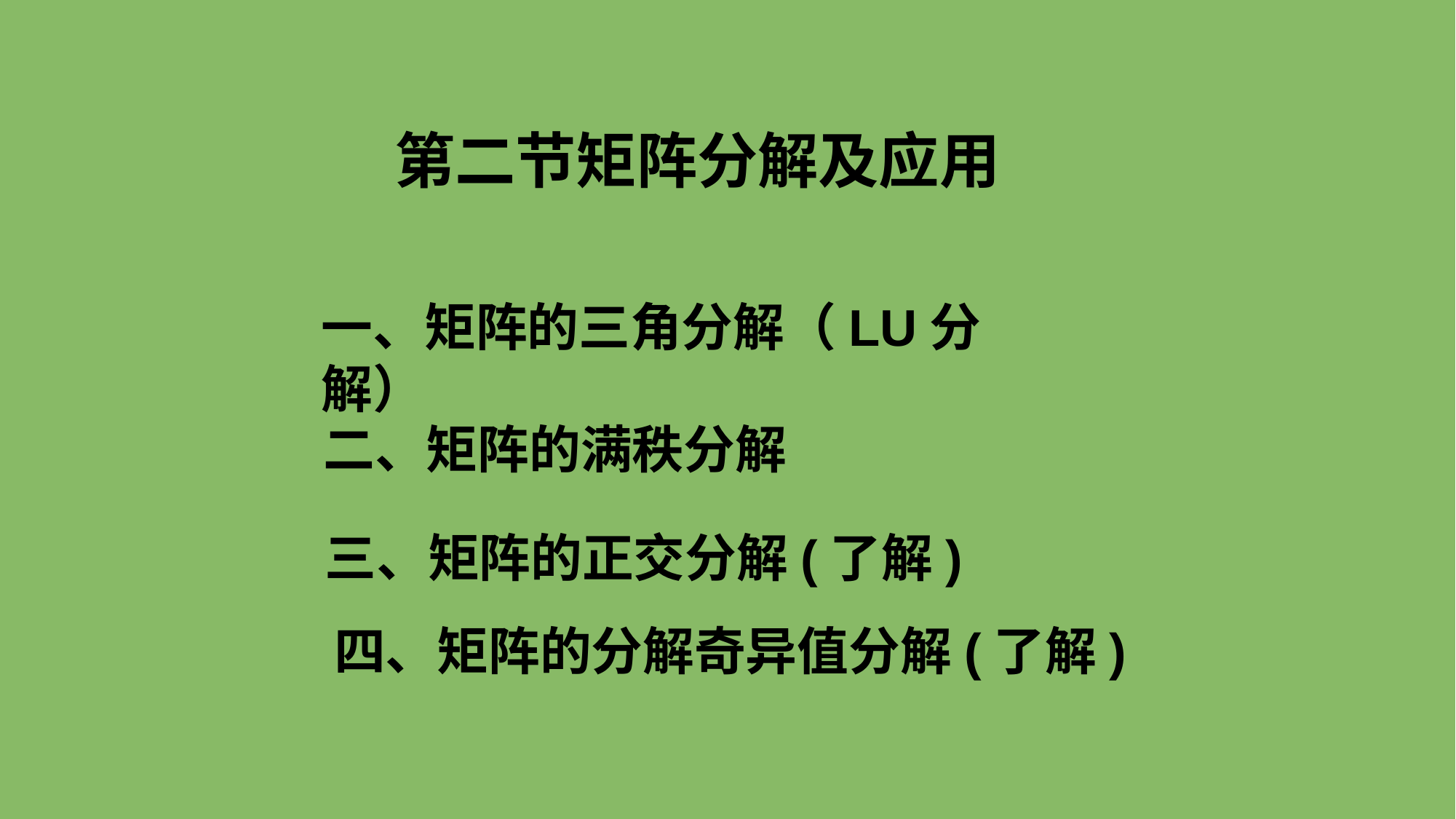

第二节矩阵分解及应用
一、矩阵的三角分解（LU分解）
二、矩阵的满秩分解
三、矩阵的正交分解(了解)
四、矩阵的分解奇异值分解(了解)